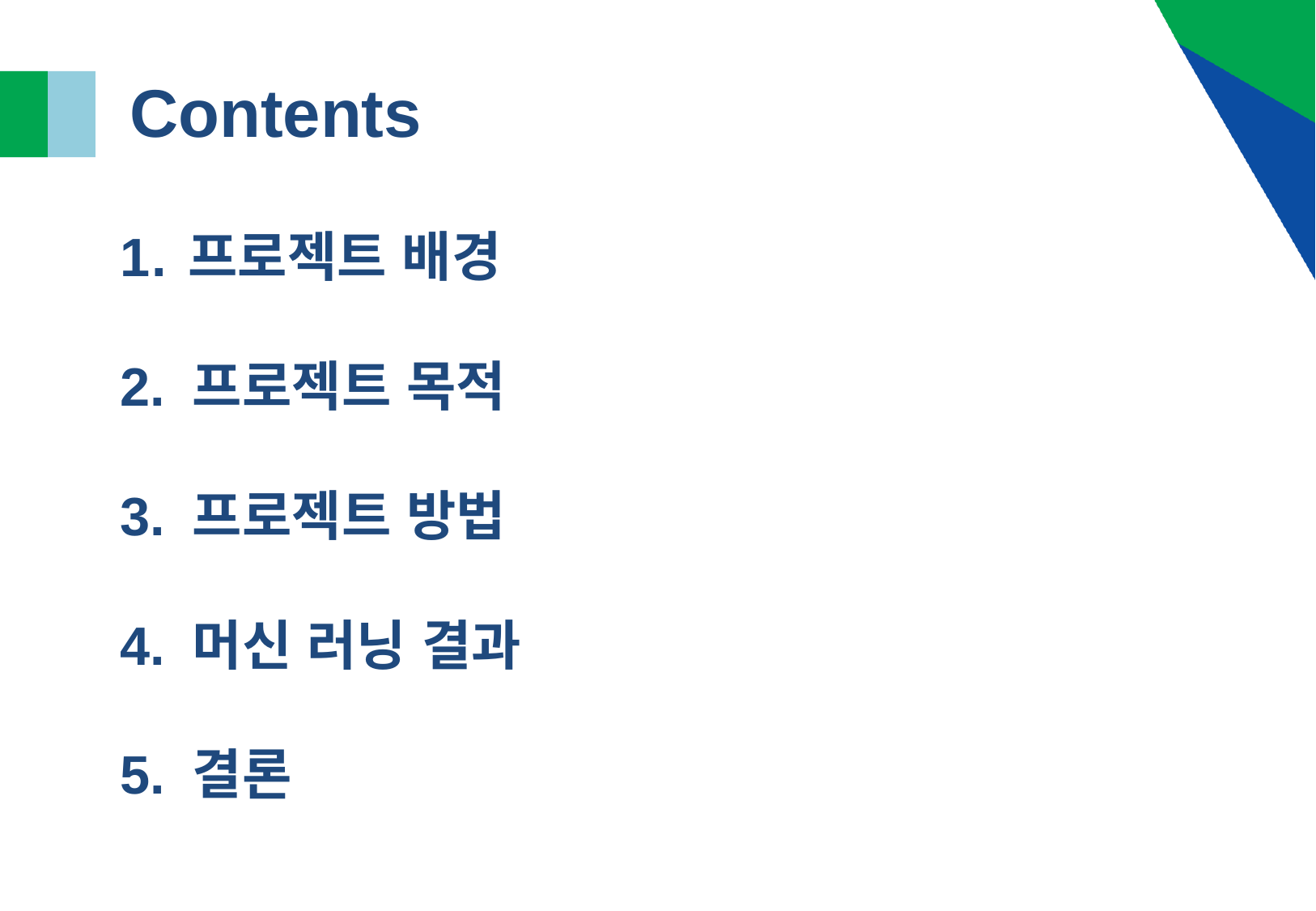

Contents

프로젝트 배경

2. 프로젝트 목적

3. 프로젝트 방법

4. 머신 러닝 결과

5. 결론